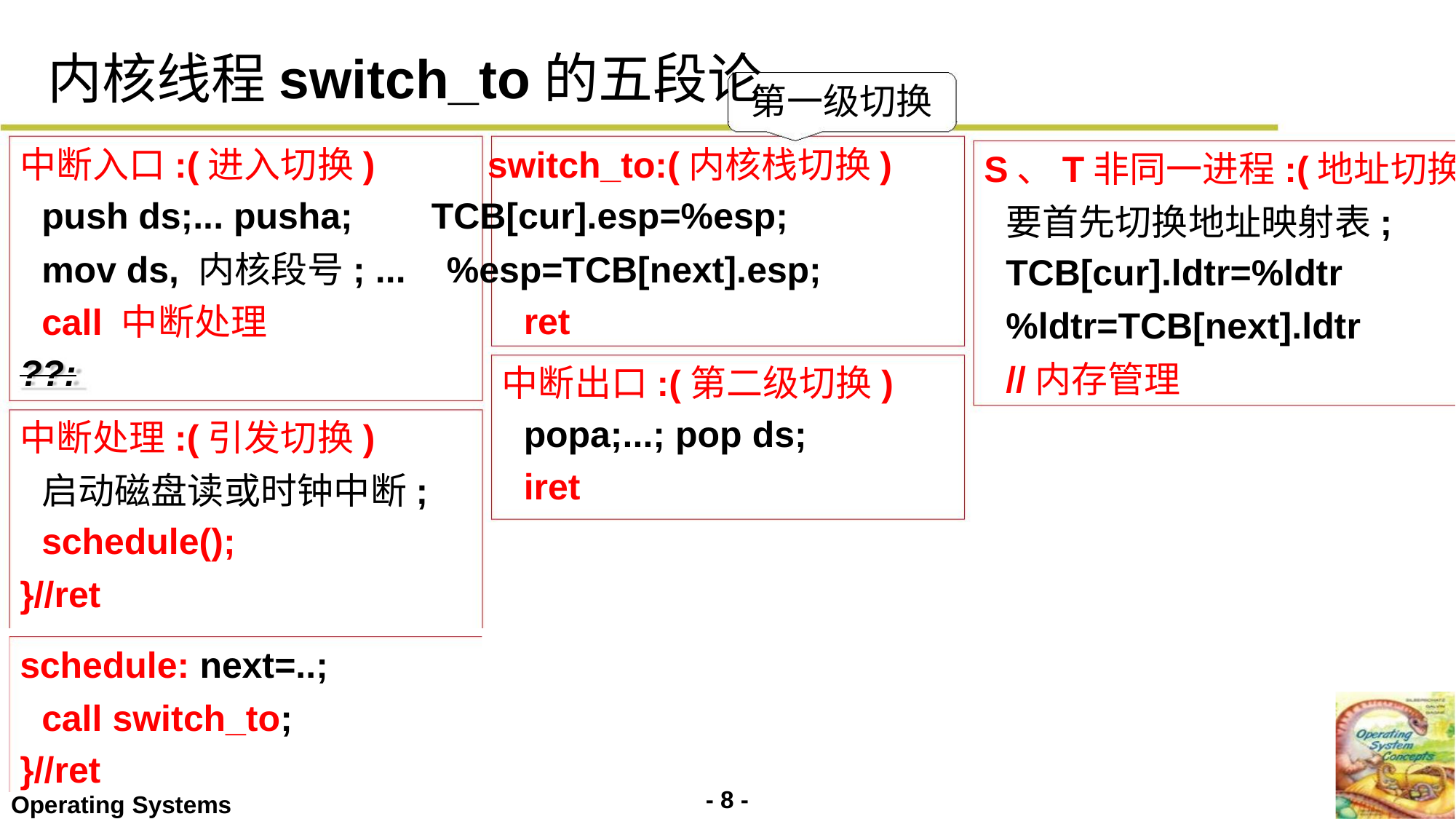

内核线程switch_to的五段论

第一级切换
中断入口:(进入切换) switch_to:(内核栈切换)
push ds;... pusha; TCB[cur].esp=%esp;
mov ds, 内核段号; ... %esp=TCB[next].esp;
S、T非同一进程:(地址切换)
要首先切换地址映射表;
TCB[cur].ldtr=%ldtr
%ldtr=TCB[next].ldtr
//内存管理
ret
call 中断处理
??:
中断出口:(第二级切换)
popa;...; pop ds;
iret
中断处理:(引发切换)
启动磁盘读或时钟中断;
schedule();
}//ret

schedule: next=..;
call switch_to;

}//ret
Operating Systems
- 8 -